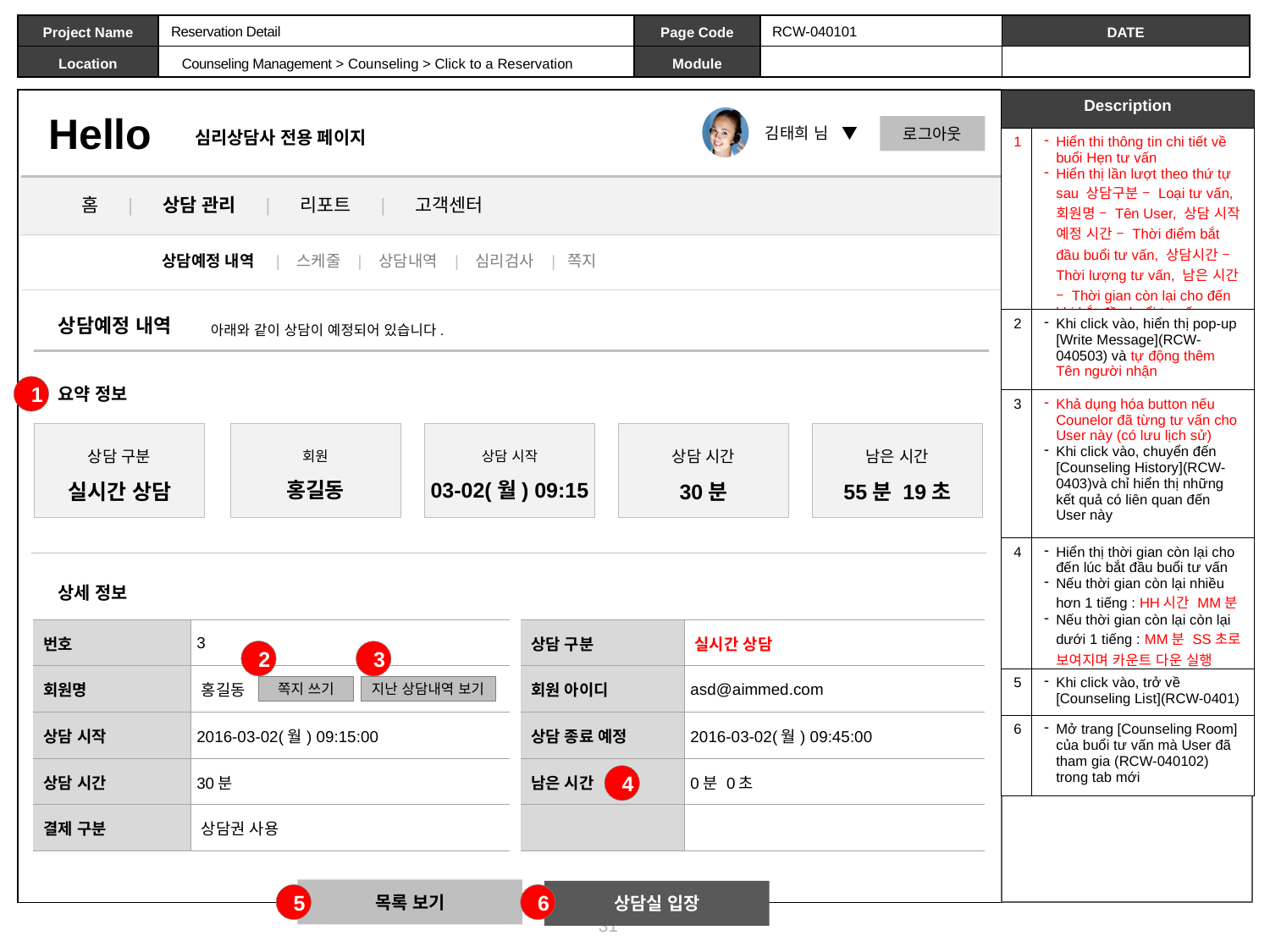

Reservation Detail
RCW-040101
Counseling Management > Counseling > Click to a Reservation
| Description |  |
| --- | --- |
| 1 | Hiển thi thông tin chi tiết về buổi Hẹn tư vấn Hiển thị lần lượt theo thứ tự sau 상담구분 – Loại tư vấn, 회원명 – Tên User, 상담 시작 예정 시간 – Thời điểm bắt đầu buổi tư vấn, 상담시간 – Thời lượng tư vấn, 남은 시간 – Thời gian còn lại cho đến khi bắt đầu buổi tư vấn |
| 2 | Khi click vào, hiển thị pop-up [Write Message](RCW-040503) và tự động thêm Tên người nhận |
| 3 | Khả dụng hóa button nếu Counelor đã từng tư vấn cho User này (có lưu lịch sử) Khi click vào, chuyển đến [Counseling History](RCW-0403)và chỉ hiển thị những kết quả có liên quan đến User này |
| 4 | Hiển thị thời gian còn lại cho đến lúc bắt đầu buổi tư vấn Nếu thời gian còn lại nhiều hơn 1 tiếng : HH시간 MM분 Nếu thời gian còn lại còn lại dưới 1 tiếng : MM분 SS초로 보여지며 카운트 다운 실행 |
| 5 | Khi click vào, trở về [Counseling List](RCW-0401) |
| 6 | Mở trang [Counseling Room] của buổi tư vấn mà User đã tham gia (RCW-040102) trong tab mới |
상담예정 내역    |   스케줄   |   상담내역   |   심리검사   |  쪽지
상담예정 내역
아래와 같이 상담이 예정되어 있습니다.
1
요약 정보
상담 구분
실시간 상담
회원
홍길동
상담 시작
03-02(월) 09:15
상담 시간
30분
남은 시간
55분 19초
상세 정보
| 번호 | 3 |  | 상담 구분 | 실시간 상담 |
| --- | --- | --- | --- | --- |
| 회원명 | 홍길동 |  | 회원 아이디 | asd@aimmed.com |
| 상담 시작 | 2016-03-02(월) 09:15:00 |  | 상담 종료 예정 | 2016-03-02(월) 09:45:00 |
| 상담 시간 | 30분 |  | 남은 시간 | 0분 0초 |
| 결제 구분 | 상담권 사용 |  |  |  |
2
3
쪽지 쓰기
지난 상담내역 보기
4
목록 보기
상담실 입장
5
6
31